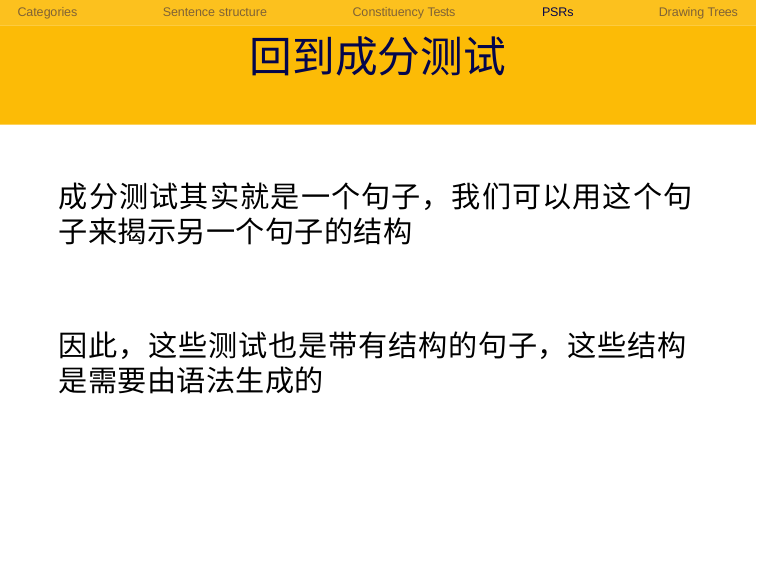

Categories	Sentence structure	Constituency Tests	PSRs	Drawing Trees
# 回到成分测试
成分测试其实就是一个句子，我们可以用这个句子来揭示另一个句子的结构

因此，这些测试也是带有结构的句子，这些结构是需要由语法生成的